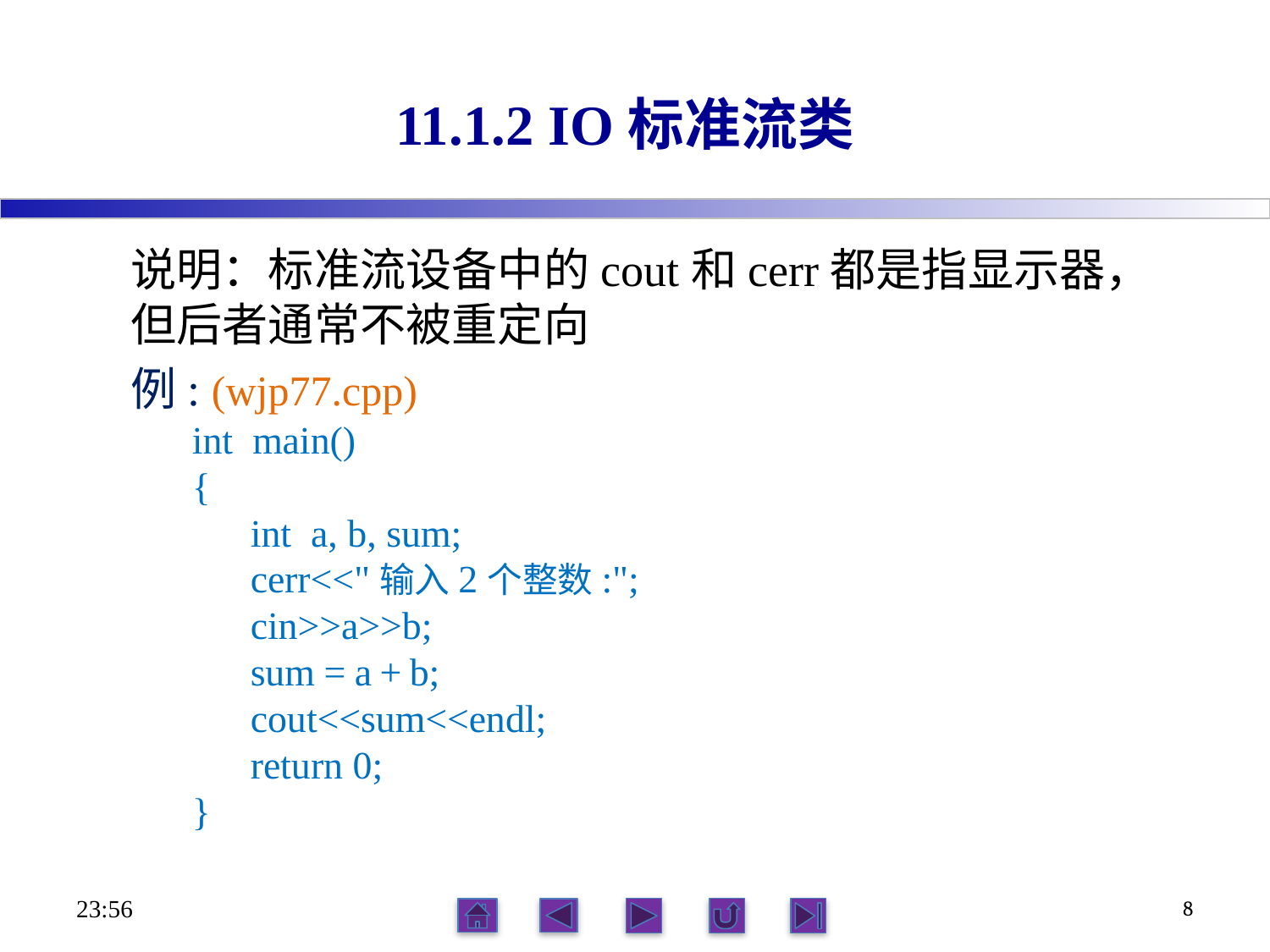

# 11.1.2 IO标准流类
说明：标准流设备中的cout和cerr都是指显示器，但后者通常不被重定向
例: (wjp77.cpp)
int  main()
{
      int  a, b, sum;
      cerr<<"输入2个整数:";
      cin>>a>>b;
      sum = a + b;
      cout<<sum<<endl;
      return 0;
}

23:56
8